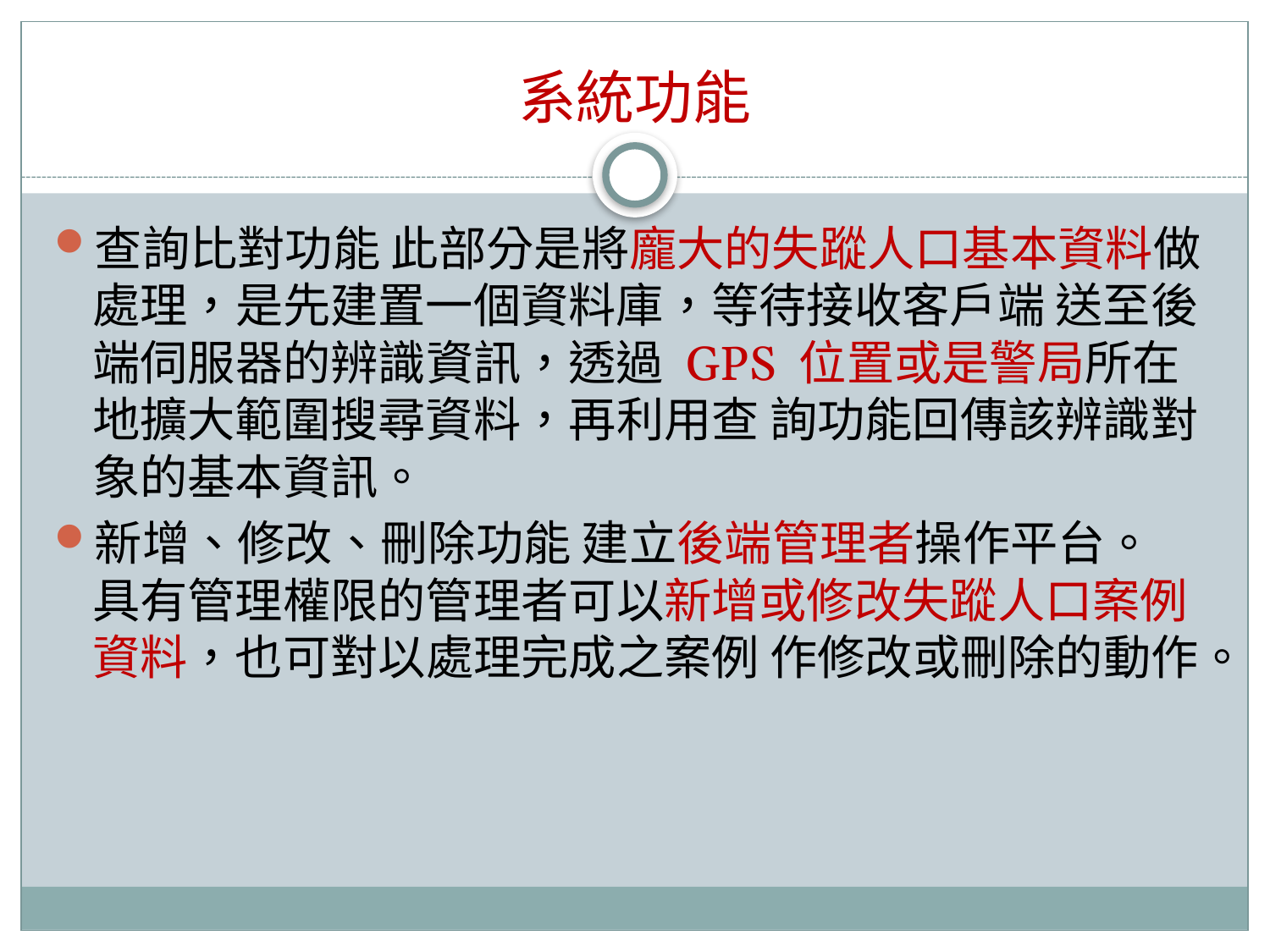

# 系統功能
查詢比對功能 此部分是將龐大的失蹤人口基本資料做處理，是先建置一個資料庫，等待接收客戶端 送至後端伺服器的辨識資訊，透過 GPS 位置或是警局所在地擴大範圍搜尋資料，再利用查 詢功能回傳該辨識對象的基本資訊。
新增、修改、刪除功能 建立後端管理者操作平台。 具有管理權限的管理者可以新增或修改失蹤人口案例資料，也可對以處理完成之案例 作修改或刪除的動作。